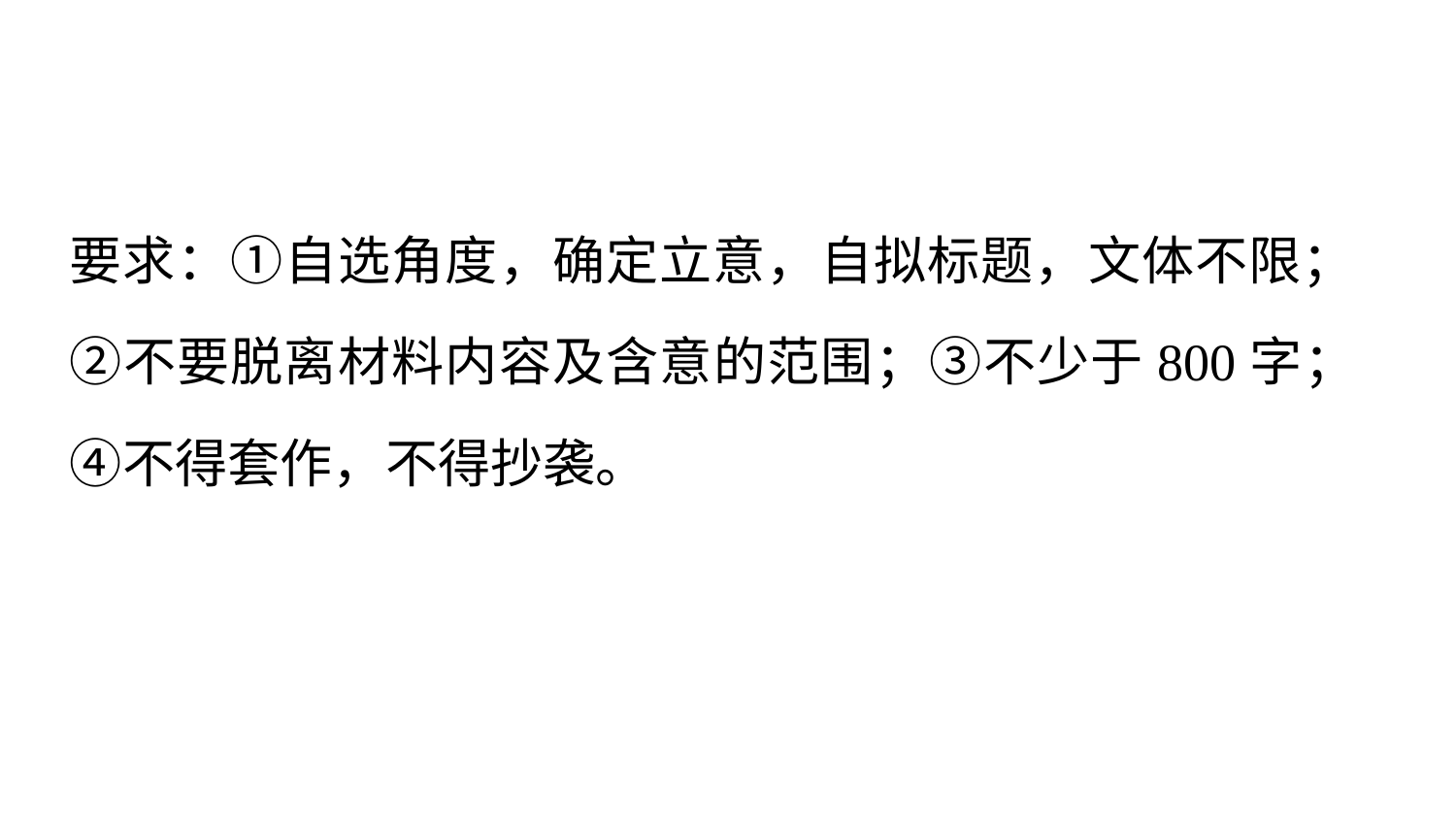

要求：①自选角度，确定立意，自拟标题，文体不限；②不要脱离材料内容及含意的范围；③不少于800字；④不得套作，不得抄袭。